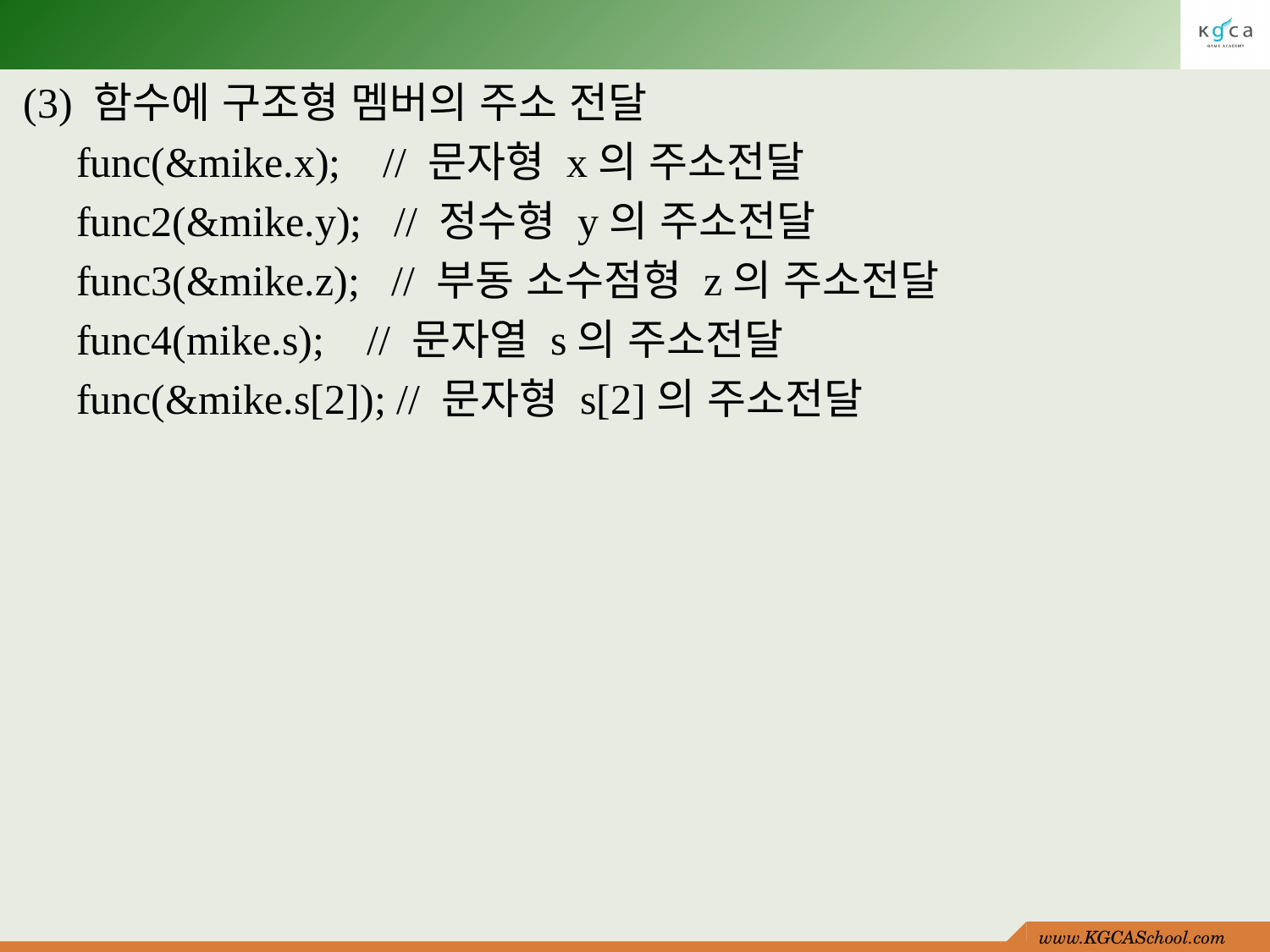

#
 (3) 함수에 구조형 멤버의 주소 전달
      func(&mike.x);    // 문자형 x의 주소전달
      func2(&mike.y);   // 정수형 y의 주소전달
      func3(&mike.z);   // 부동 소수점형 z의 주소전달
      func4(mike.s);    // 문자열 s의 주소전달
      func(&mike.s[2]); // 문자형 s[2]의 주소전달